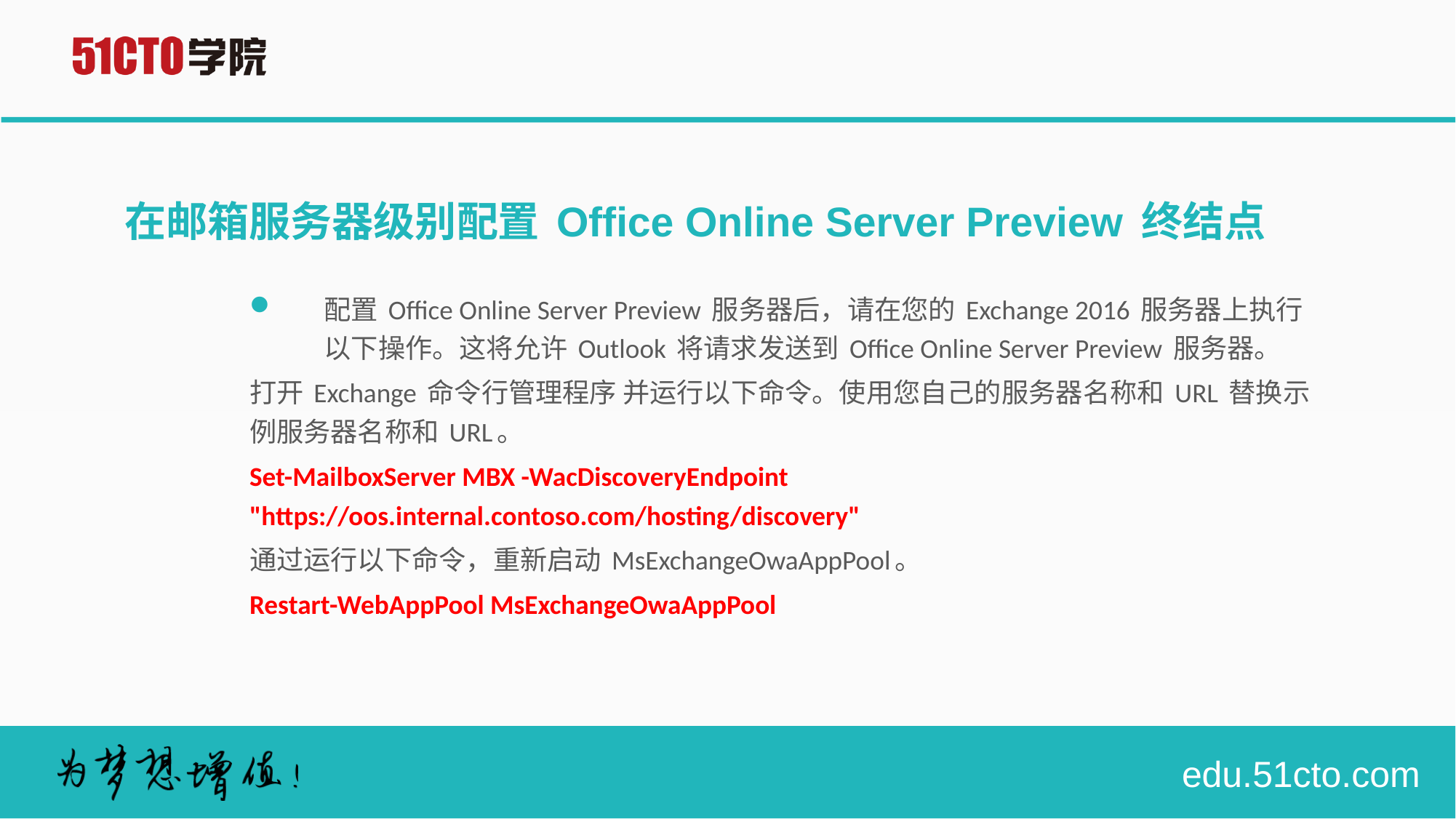

# 在邮箱服务器级别配置 Office Online Server Preview 终结点
配置 Office Online Server Preview 服务器后，请在您的 Exchange 2016 服务器上执行以下操作。这将允许 Outlook 将请求发送到 Office Online Server Preview 服务器。
打开 Exchange 命令行管理程序 并运行以下命令。使用您自己的服务器名称和 URL 替换示例服务器名称和 URL。
Set-MailboxServer MBX -WacDiscoveryEndpoint "https://oos.internal.contoso.com/hosting/discovery"
通过运行以下命令，重新启动 MsExchangeOwaAppPool。
Restart-WebAppPool MsExchangeOwaAppPool